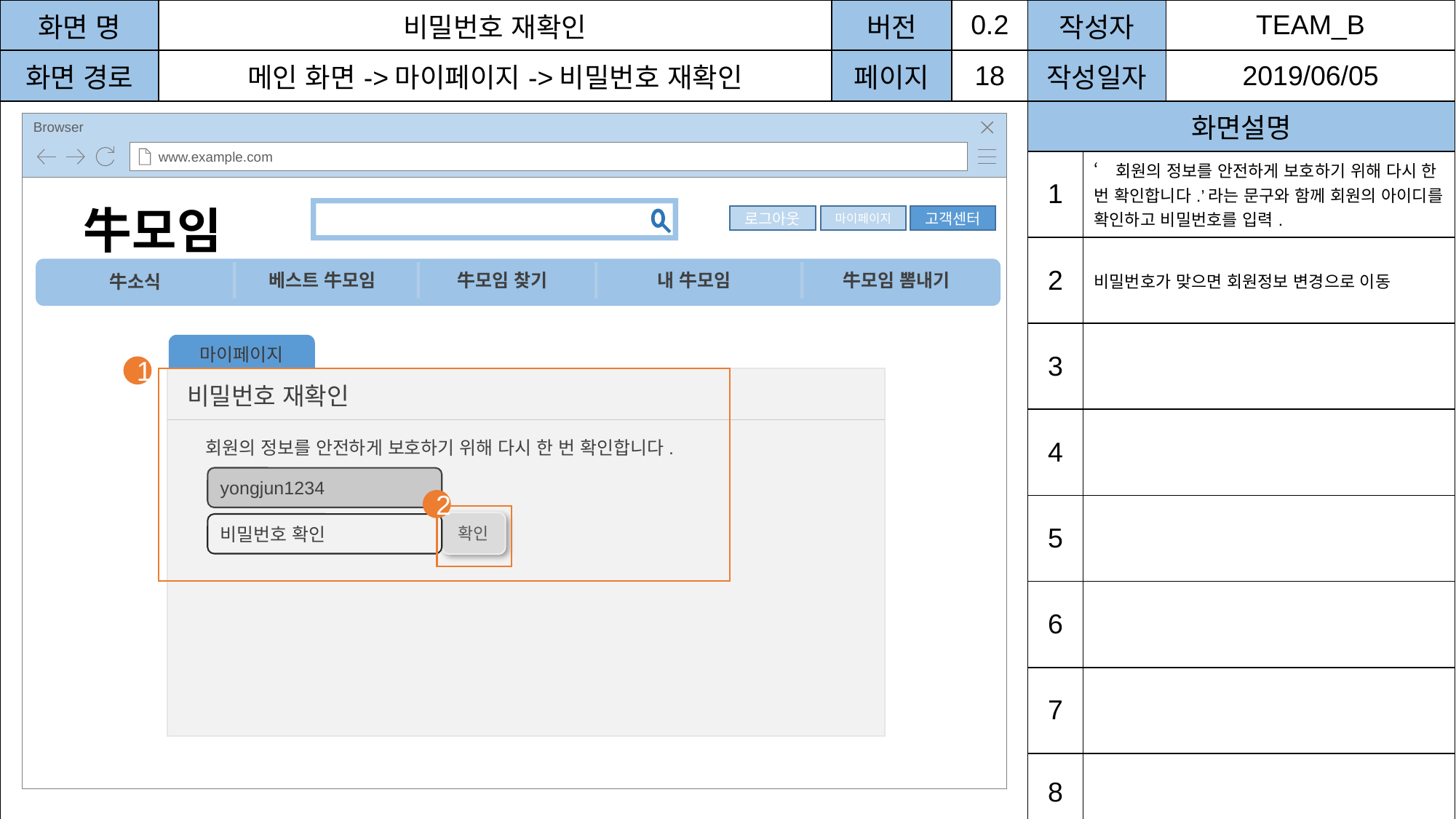

| 화면 명 | 비밀번호 재확인 | 버전 | 0.2 | 작성자 |  | TEAM\_B |
| --- | --- | --- | --- | --- | --- | --- |
| 화면 경로 | 메인 화면->마이페이지->비밀번호 재확인 | 페이지 | 18 | 작성일자 |  | 2019/06/05 |
|  |  |  |  | 화면설명 |  |  |
|  |  |  |  | 1 | ‘회원의 정보를 안전하게 보호하기 위해 다시 한 번 확인합니다.’라는 문구와 함께 회원의 아이디를 확인하고 비밀번호를 입력. |  |
|  |  |  |  | 2 | 비밀번호가 맞으면 회원정보 변경으로 이동 |  |
|  |  |  |  | 3 |  |  |
|  |  |  |  | 4 |  |  |
|  |  |  |  | 5 |  |  |
|  |  |  |  | 6 |  |  |
|  |  |  |  | 7 |  |  |
|  |  |  |  | 8 |  |  |
Browser

www.example.com

牛모임

마이페이지
로그아웃
로그인
회원가입
고객센터

베스트 牛모임
牛모임 찾기
내 牛모임
牛모임 뽐내기
牛소식

마이페이지
1

비밀번호 재확인
회원의 정보를 안전하게 보호하기 위해 다시 한 번 확인합니다.

yongjun1234
2

확인
비밀번호 확인